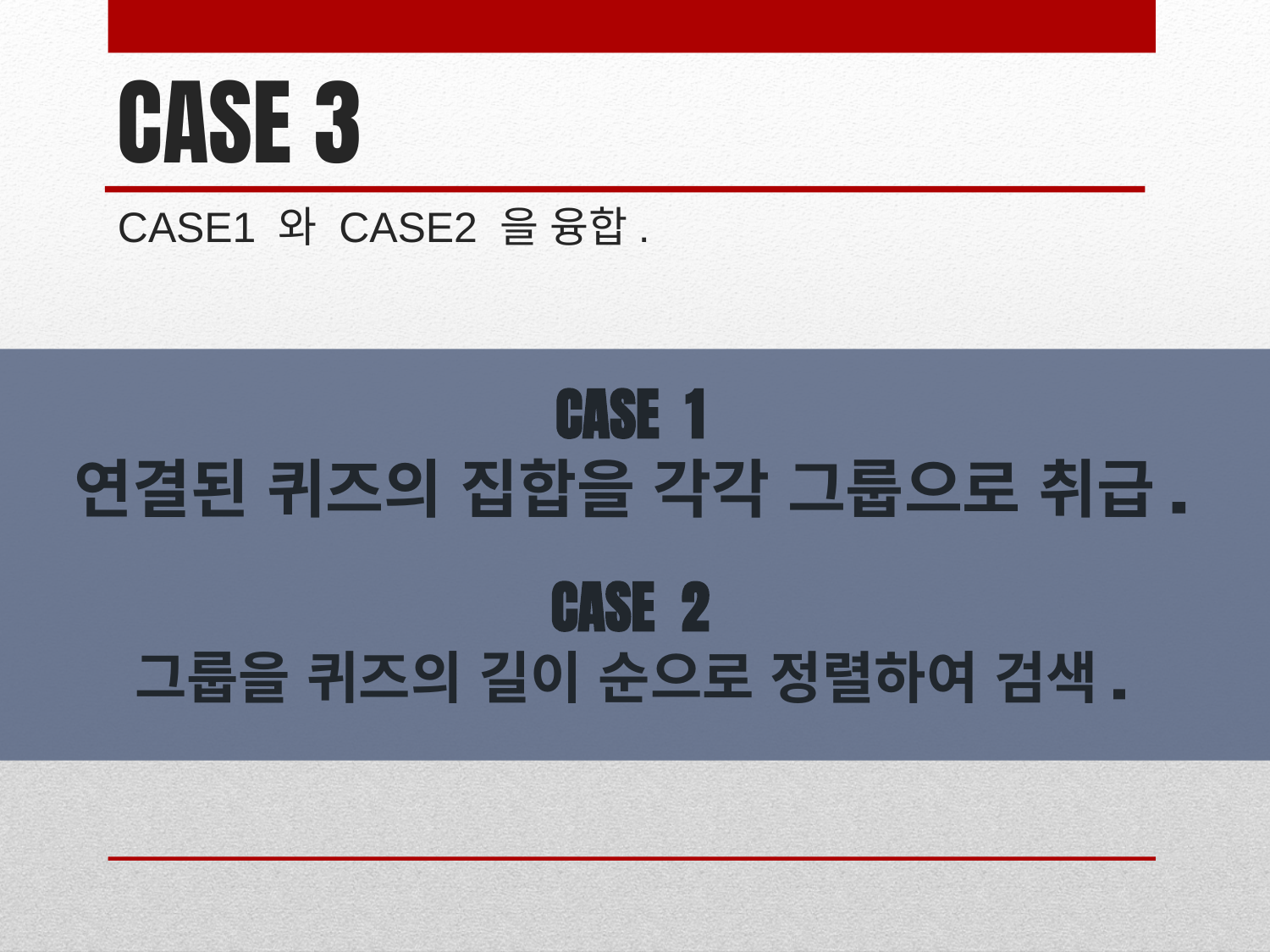

CASE 3
CASE1 와 CASE2 을 융합.

CASE  1
연결된 퀴즈의 집합을 각각 그룹으로 취급.
CASE  2
그룹을 퀴즈의 길이 순으로 정렬하여 검색.